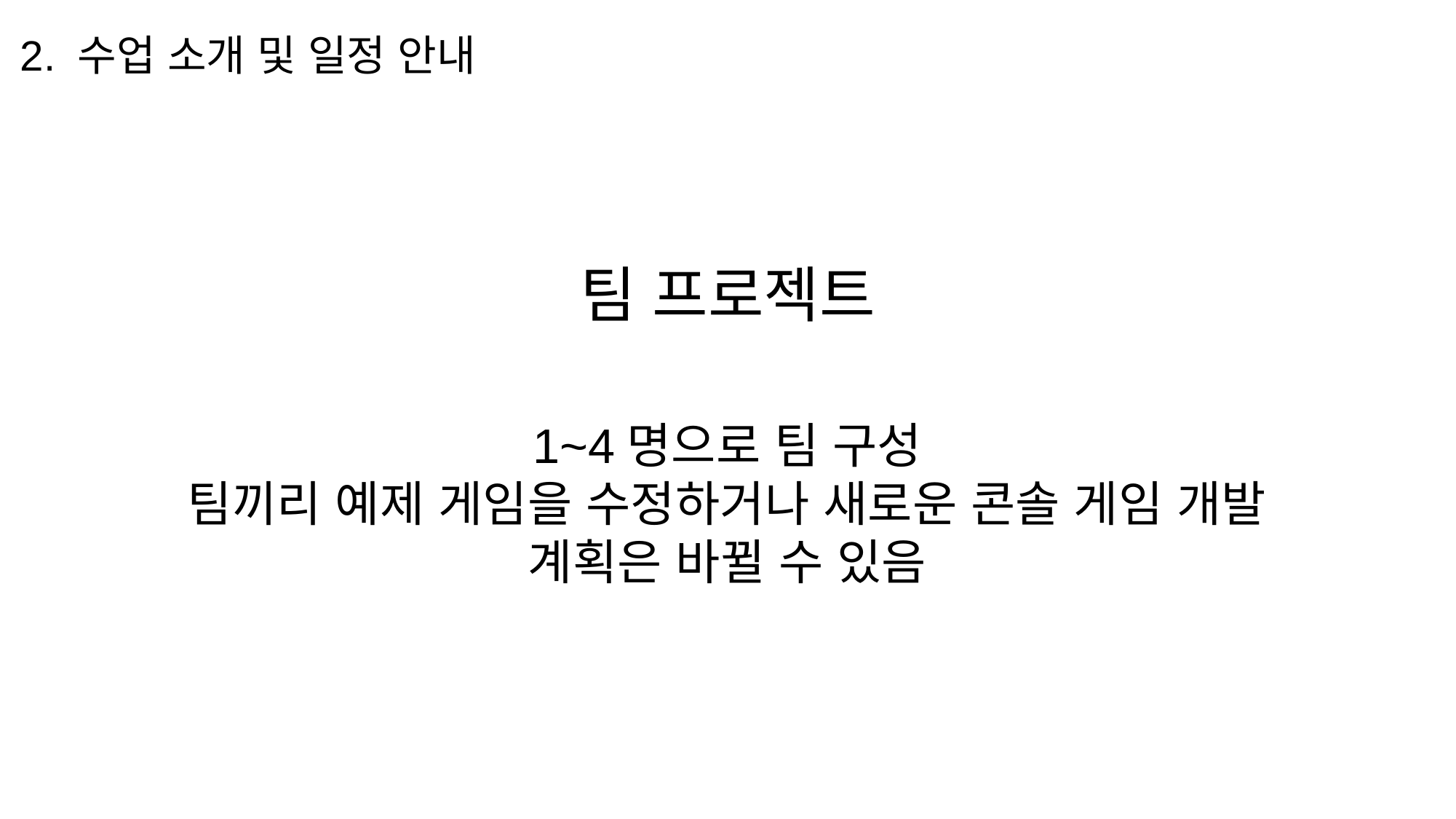

2. 수업 소개 및 일정 안내
팀 프로젝트
1~4명으로 팀 구성
팀끼리 예제 게임을 수정하거나 새로운 콘솔 게임 개발
계획은 바뀔 수 있음